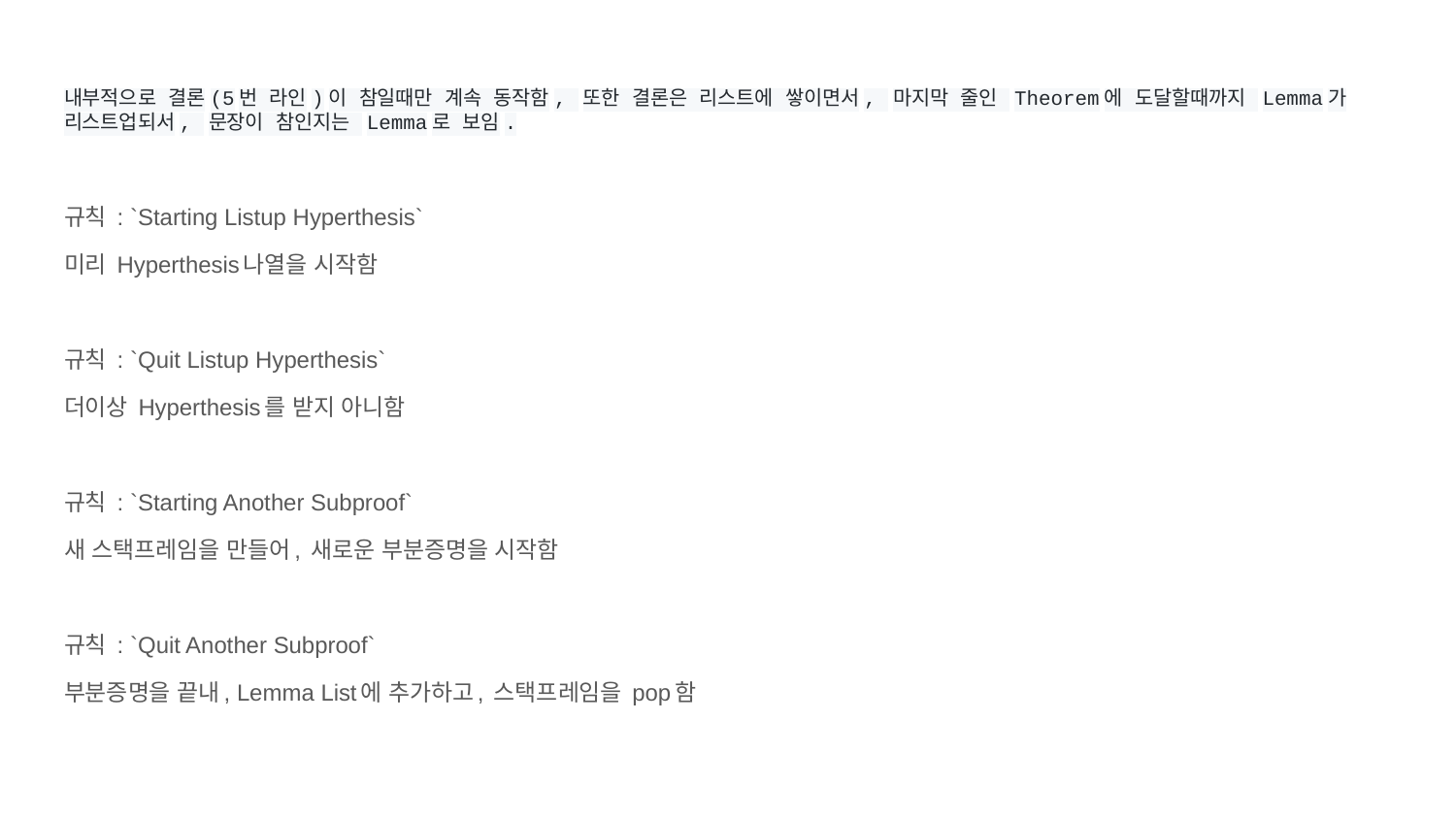

# 내부적으로 결론(5번 라인)이 참일때만 계속 동작함, 또한 결론은 리스트에 쌓이면서, 마지막 줄인 Theorem에 도달할때까지 Lemma가 리스트업되서, 문장이 참인지는 Lemma로 보임.

규칙 : `Starting Listup Hyperthesis`
미리 Hyperthesis나열을 시작함

규칙 : `Quit Listup Hyperthesis`
더이상 Hyperthesis를 받지 아니함

규칙 : `Starting Another Subproof`
새 스택프레임을 만들어, 새로운 부분증명을 시작함

규칙 : `Quit Another Subproof`
부분증명을 끝내, Lemma List에 추가하고, 스택프레임을 pop함